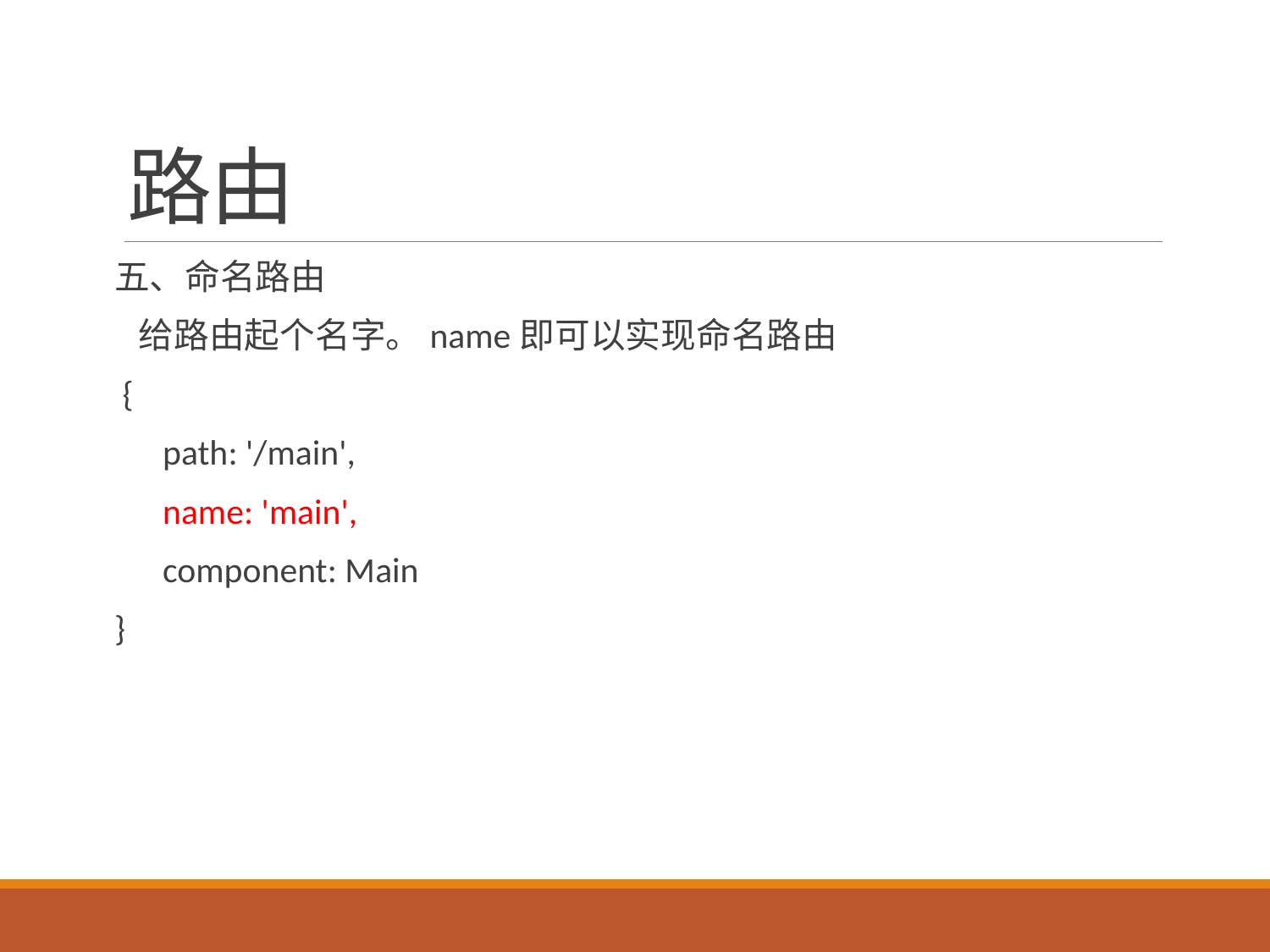

# 路由
五、命名路由
  给路由起个名字。name即可以实现命名路由
 {
      path: '/main',
      name: 'main',
      component: Main
}